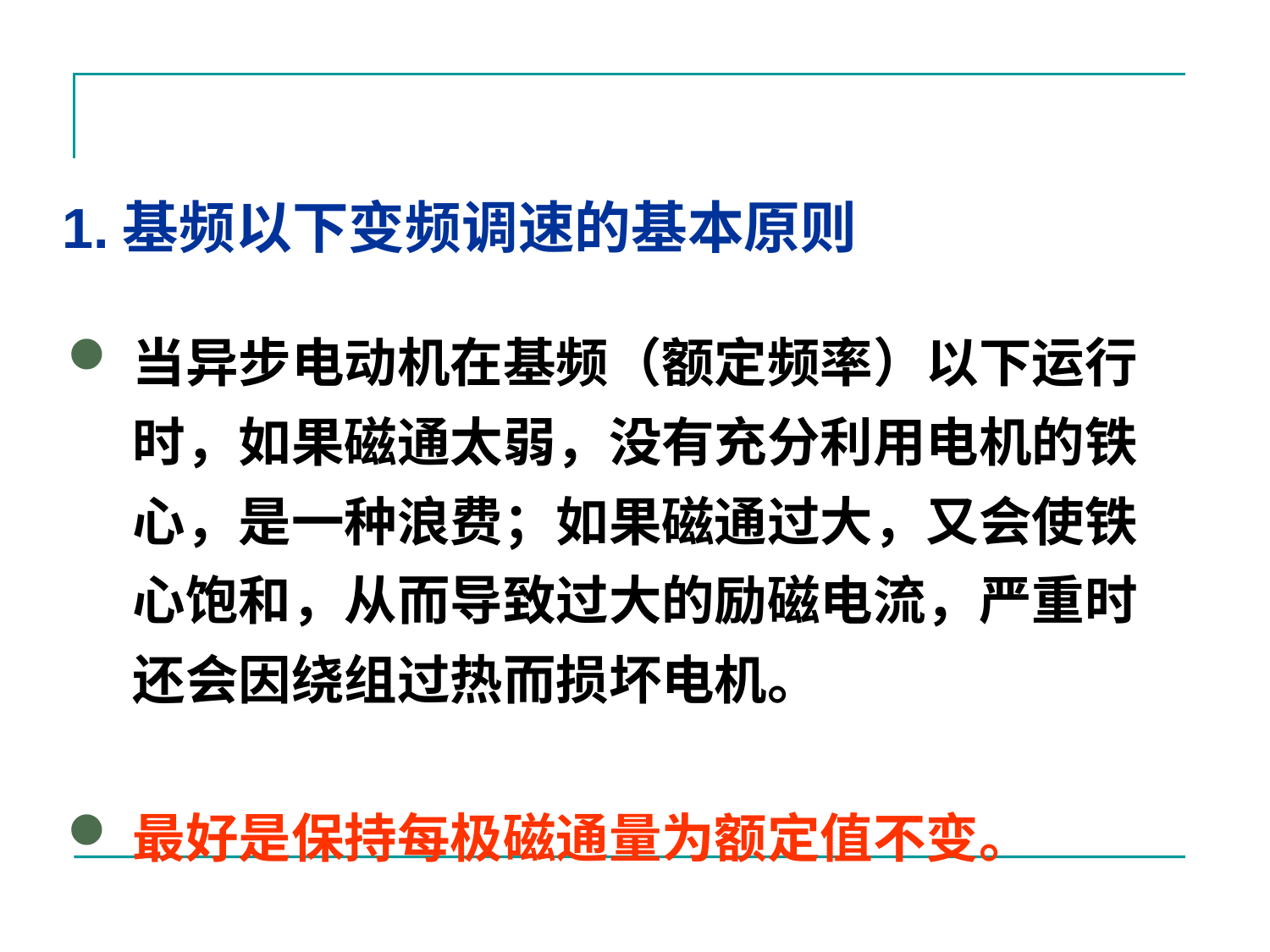

# 1.基频以下变频调速的基本原则
当异步电动机在基频（额定频率）以下运行时，如果磁通太弱，没有充分利用电机的铁心，是一种浪费；如果磁通过大，又会使铁心饱和，从而导致过大的励磁电流，严重时还会因绕组过热而损坏电机。

最好是保持每极磁通量为额定值不变。